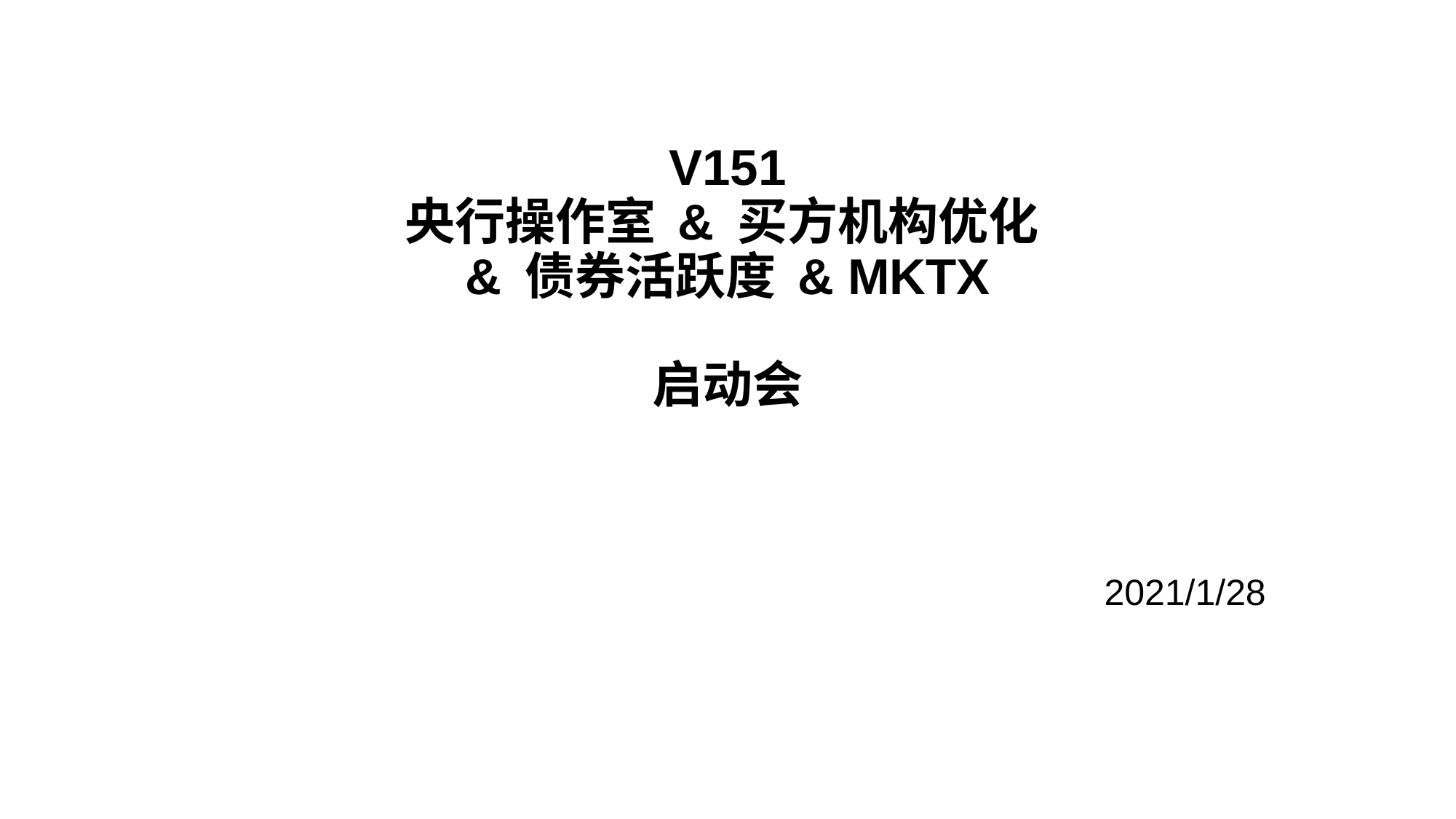

# V151 央行操作室 & 买方机构优化 & 债券活跃度 & MKTX 启动会

2021/1/28